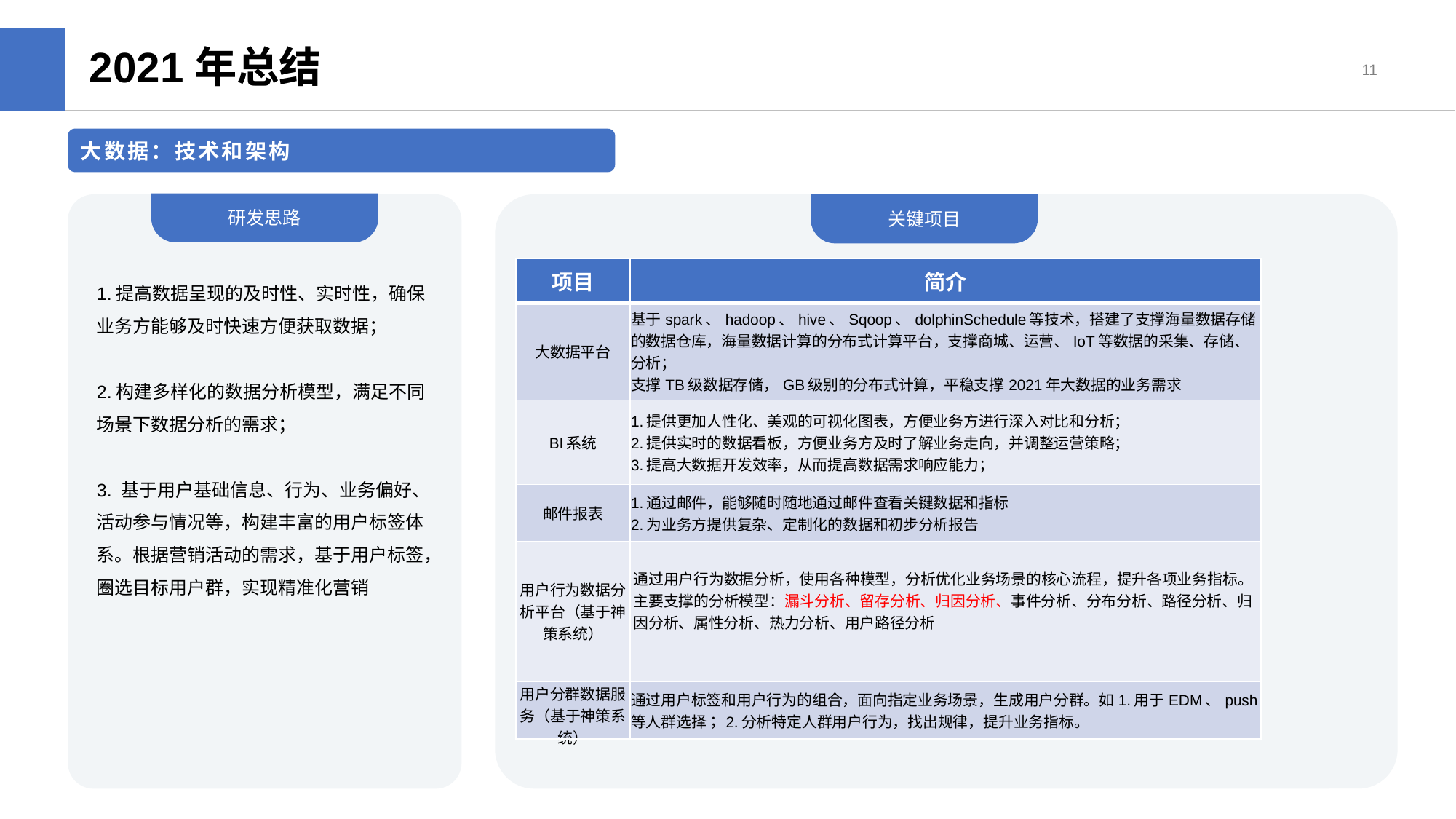

2021年总结
11
大数据：技术和架构

研发思路

关键项目
| 项目 | 简介 |
| --- | --- |
| 大数据平台 | 基于spark、hadoop、hive、Sqoop、dolphinSchedule等技术，搭建了支撑海量数据存储的数据仓库，海量数据计算的分布式计算平台，支撑商城、运营、IoT等数据的采集、存储、分析； 支撑TB级数据存储，GB级别的分布式计算，平稳支撑2021年大数据的业务需求 |
| BI系统 | 1.提供更加人性化、美观的可视化图表，方便业务方进行深入对比和分析； 2.提供实时的数据看板，方便业务方及时了解业务走向，并调整运营策略； 3.提高大数据开发效率，从而提高数据需求响应能力； |
| 邮件报表 | 1.通过邮件，能够随时随地通过邮件查看关键数据和指标 2.为业务方提供复杂、定制化的数据和初步分析报告 |
| 用户行为数据分析平台（基于神策系统） | 通过用户行为数据分析，使用各种模型，分析优化业务场景的核心流程，提升各项业务指标。 主要支撑的分析模型：漏斗分析、留存分析、归因分析、事件分析、分布分析、路径分析、归因分析、属性分析、热力分析、用户路径分析 |
| 用户分群数据服务（基于神策系统） | 通过用户标签和用户行为的组合，面向指定业务场景，生成用户分群。如1.用于EDM、push等人群选择；2.分析特定人群用户行为，找出规律，提升业务指标。 |
1.提高数据呈现的及时性、实时性，确保业务方能够及时快速方便获取数据；

2.构建多样化的数据分析模型，满足不同场景下数据分析的需求；

3. 基于用户基础信息、行为、业务偏好、活动参与情况等，构建丰富的用户标签体系。根据营销活动的需求，基于用户标签，圈选目标用户群，实现精准化营销